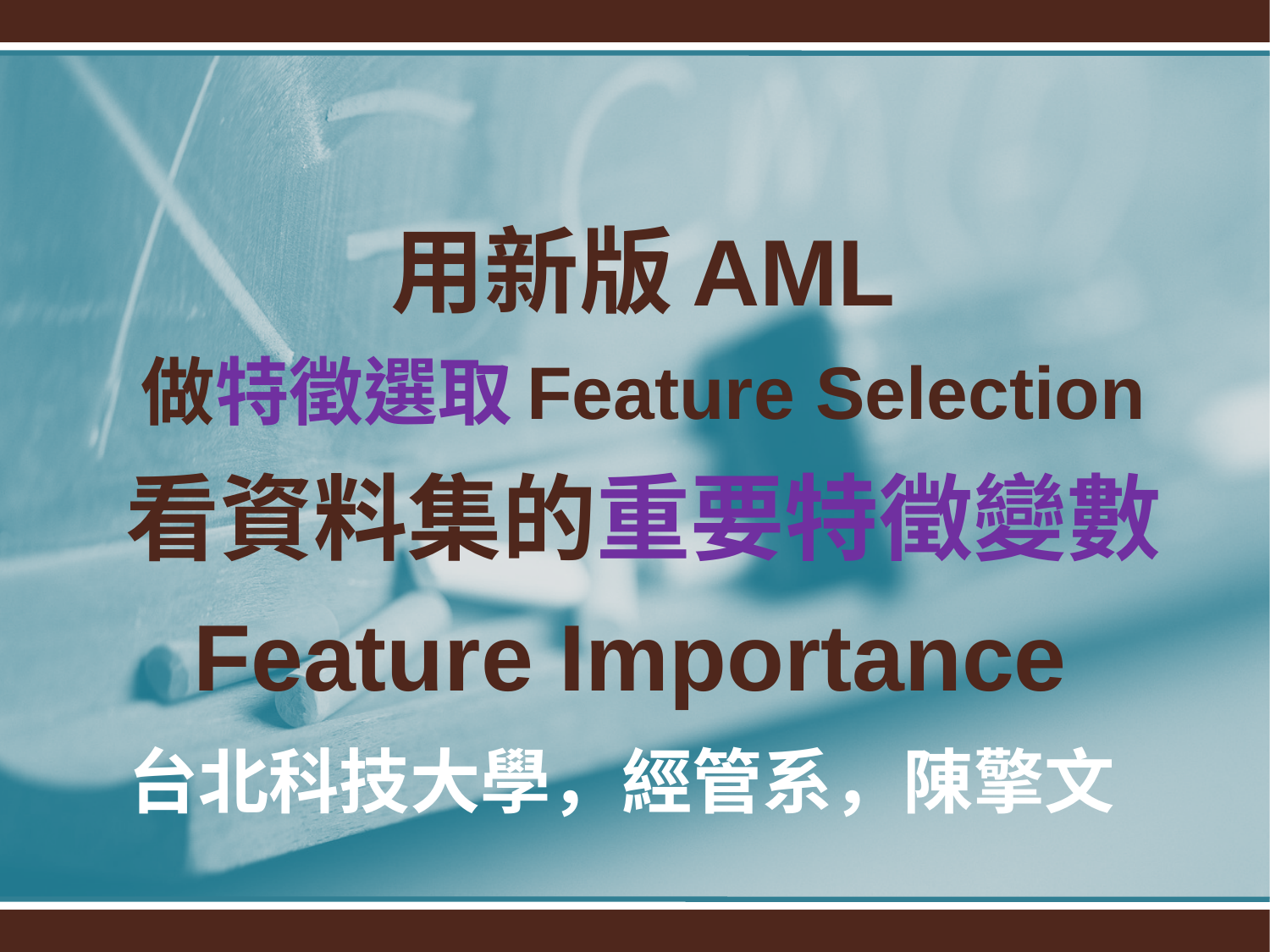

用新版AML
做特徵選取Feature Selection
看資料集的重要特徵變數
Feature Importance
# 台北科技大學，經管系，陳擎文